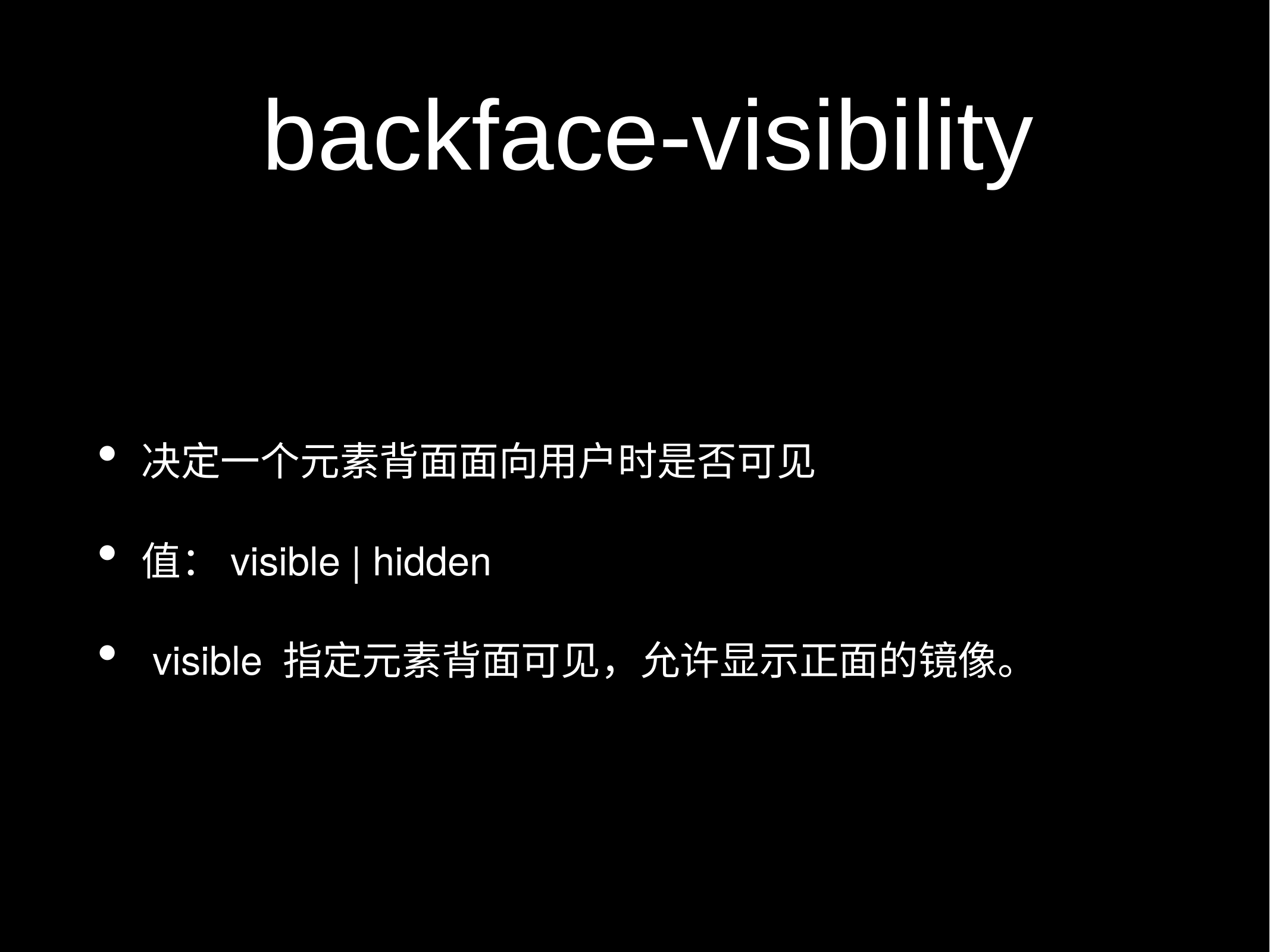

# backface-visibility
决定一个元素背面面向用户时是否可见
值：visible | hidden
 visible 指定元素背面可见，允许显示正面的镜像。